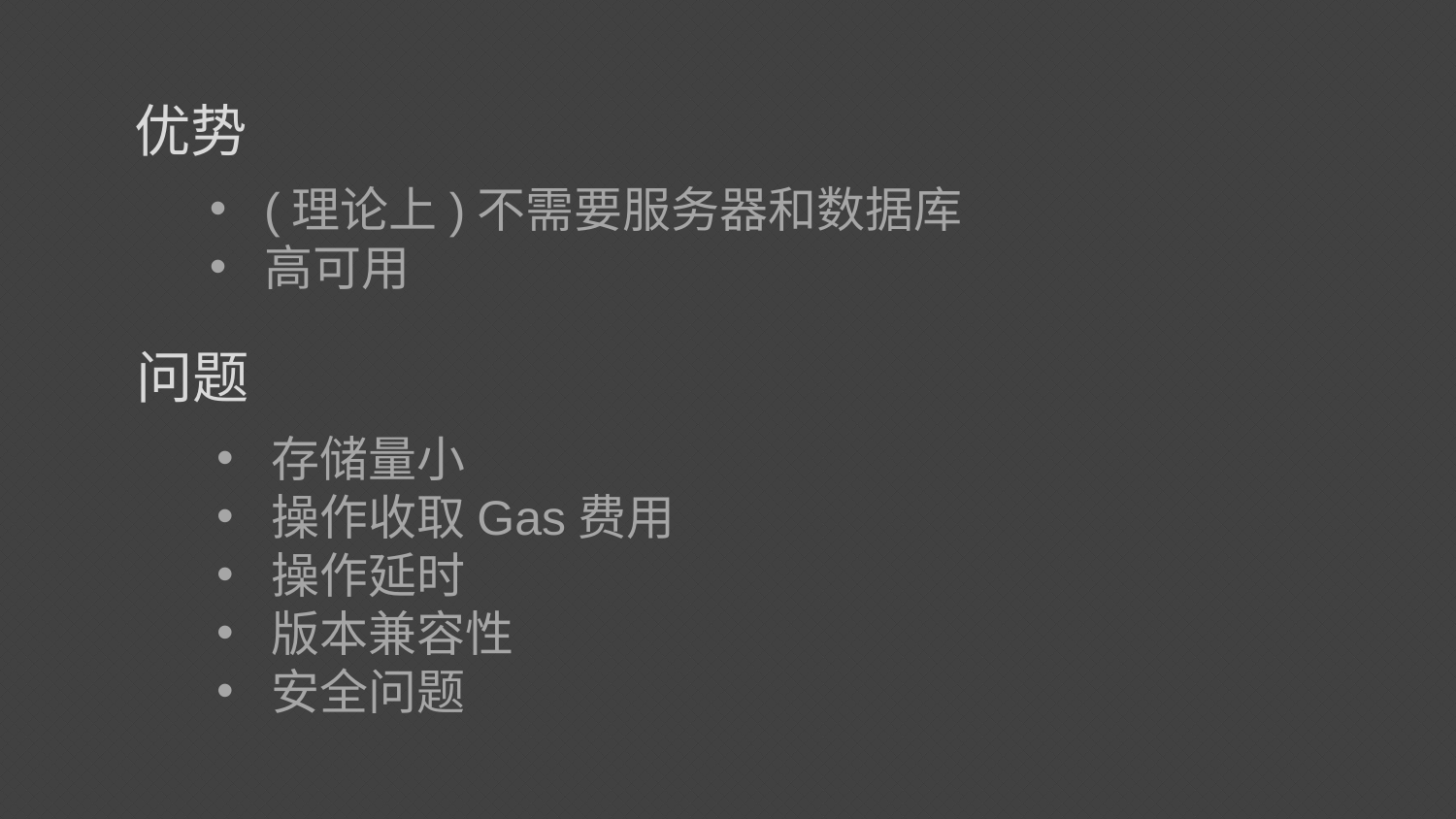

优势
(理论上)不需要服务器和数据库
高可用

问题
存储量小
操作收取Gas费用
操作延时
版本兼容性
安全问题